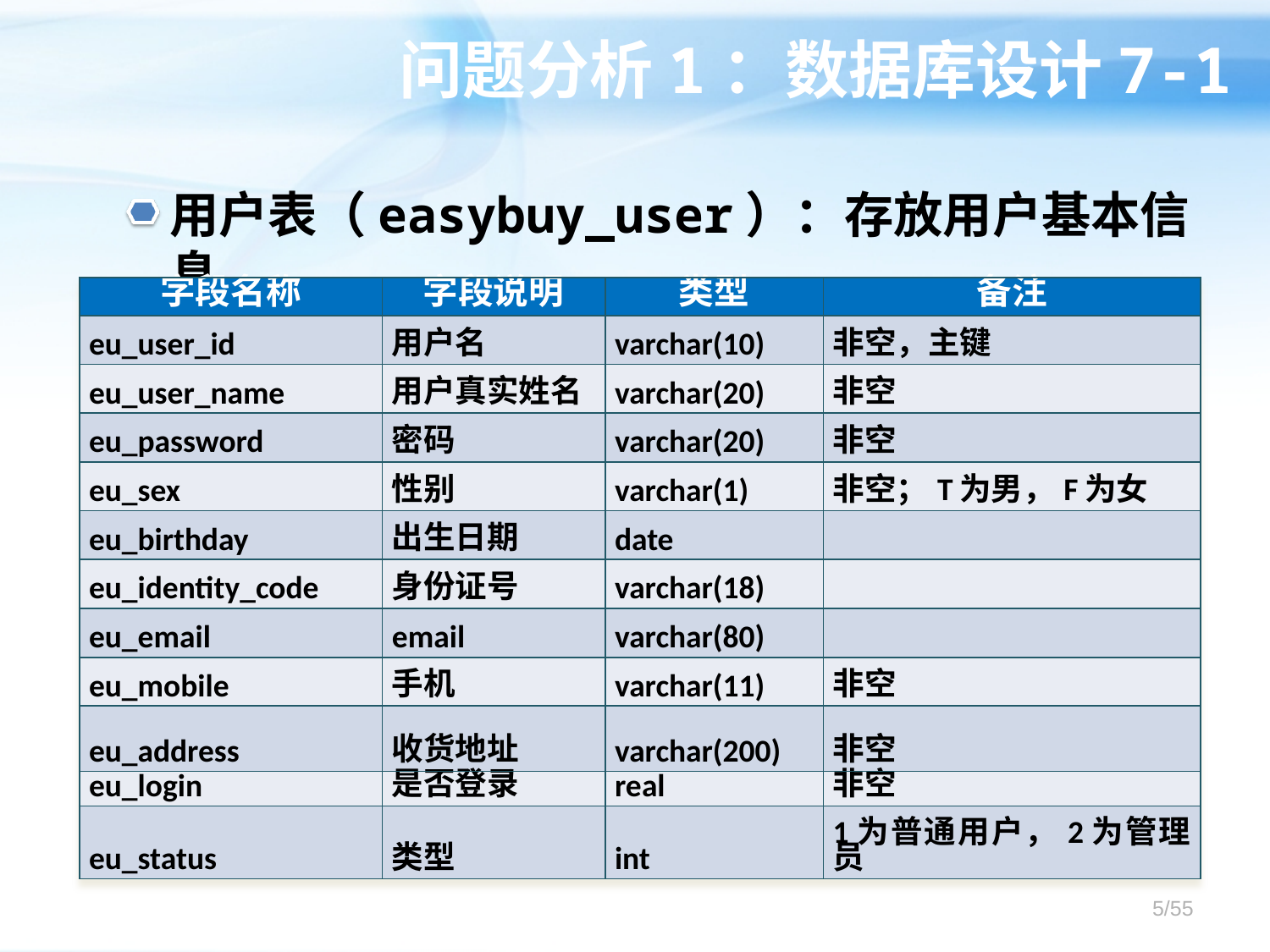

# 问题分析1：数据库设计7-1
用户表（easybuy_user）：存放用户基本信息
| 字段名称 | 字段说明 | 类型 | 备注 |
| --- | --- | --- | --- |
| eu\_user\_id | 用户名 | varchar(10) | 非空，主键 |
| eu\_user\_name | 用户真实姓名 | varchar(20) | 非空 |
| eu\_password | 密码 | varchar(20) | 非空 |
| eu\_sex | 性别 | varchar(1) | 非空；T为男，F为女 |
| eu\_birthday | 出生日期 | date |  |
| eu\_identity\_code | 身份证号 | varchar(18) |  |
| eu\_email | email | varchar(80) |  |
| eu\_mobile | 手机 | varchar(11) | 非空 |
| eu\_address | 收货地址 | varchar(200) | 非空 |
| eu\_login | 是否登录 | real | 非空 |
| eu\_status | 类型 | int | 1为普通用户，2为管理员 |
5/55